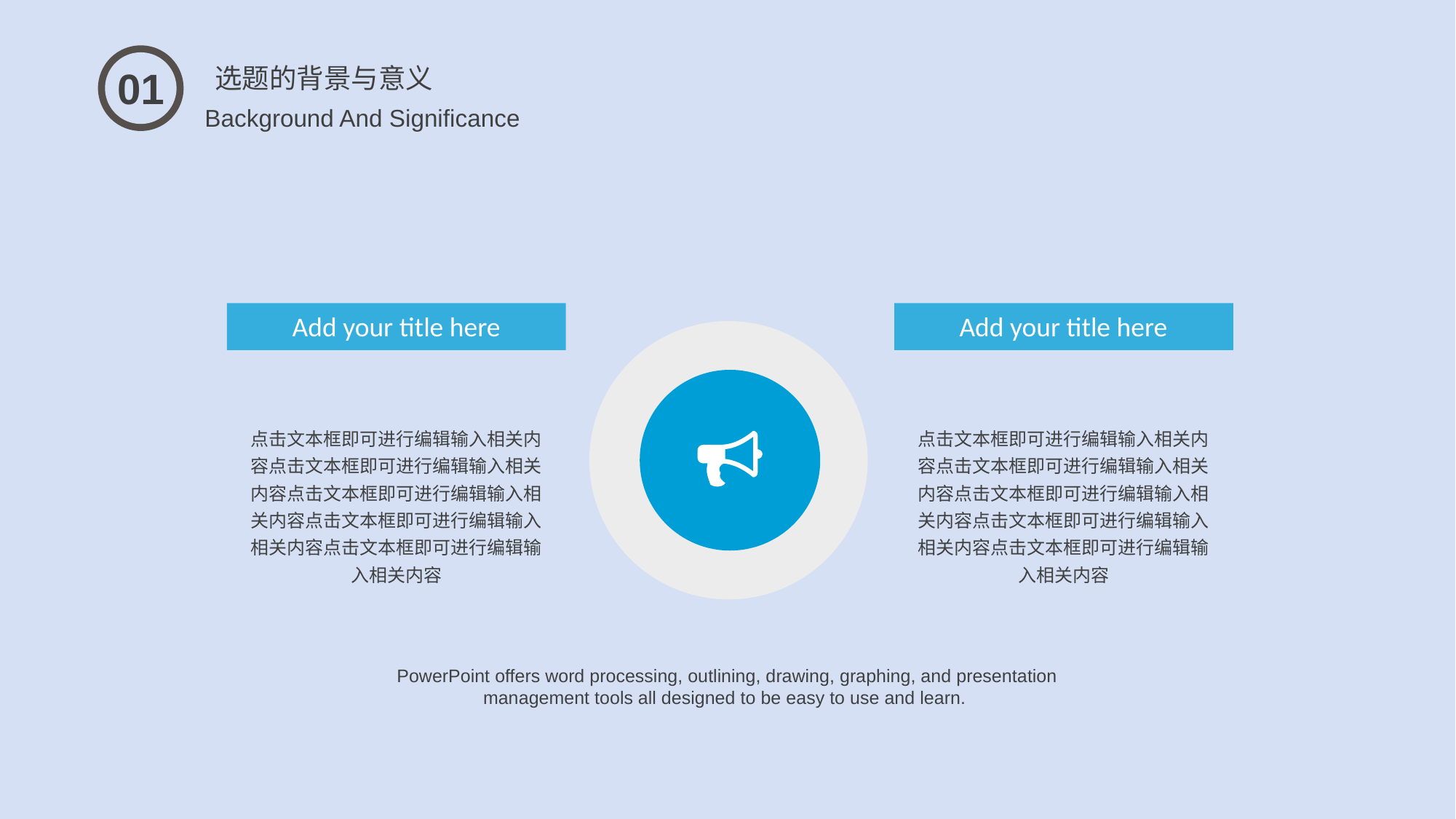

选题的背景与意义

01
 Background And Significance

Add your title here
Add your title here

点击文本框即可进行编辑输入相关内容点击文本框即可进行编辑输入相关内容点击文本框即可进行编辑输入相关内容点击文本框即可进行编辑输入相关内容点击文本框即可进行编辑输入相关内容
点击文本框即可进行编辑输入相关内容点击文本框即可进行编辑输入相关内容点击文本框即可进行编辑输入相关内容点击文本框即可进行编辑输入相关内容点击文本框即可进行编辑输入相关内容
PowerPoint offers word processing, outlining, drawing, graphing, and presentation management tools all designed to be easy to use and learn.